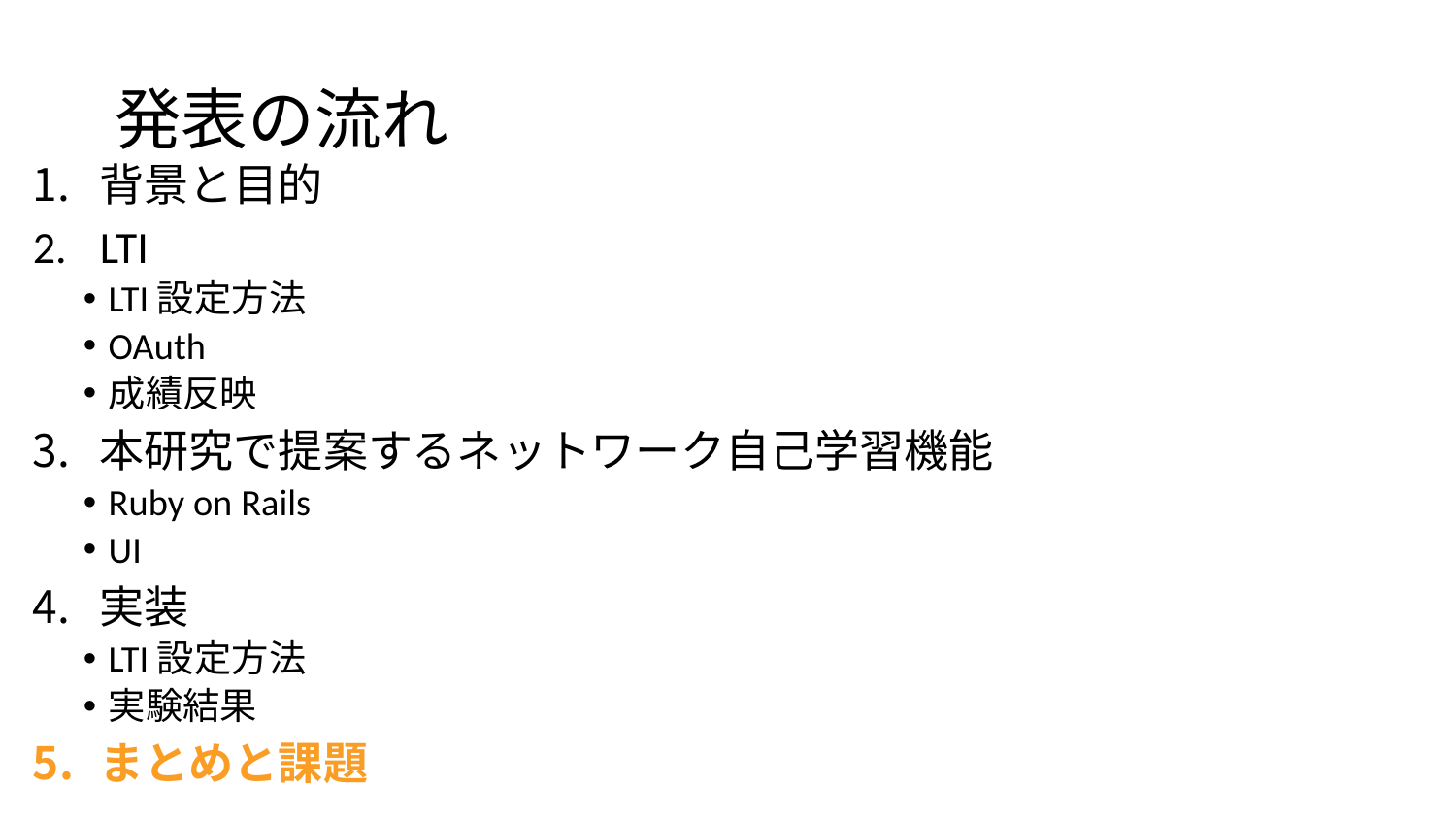

# 発表の流れ
背景と目的
LTI
LTI設定方法
OAuth
成績反映
本研究で提案するネットワーク自己学習機能
Ruby on Rails
UI
実装
LTI設定方法
実験結果
まとめと課題